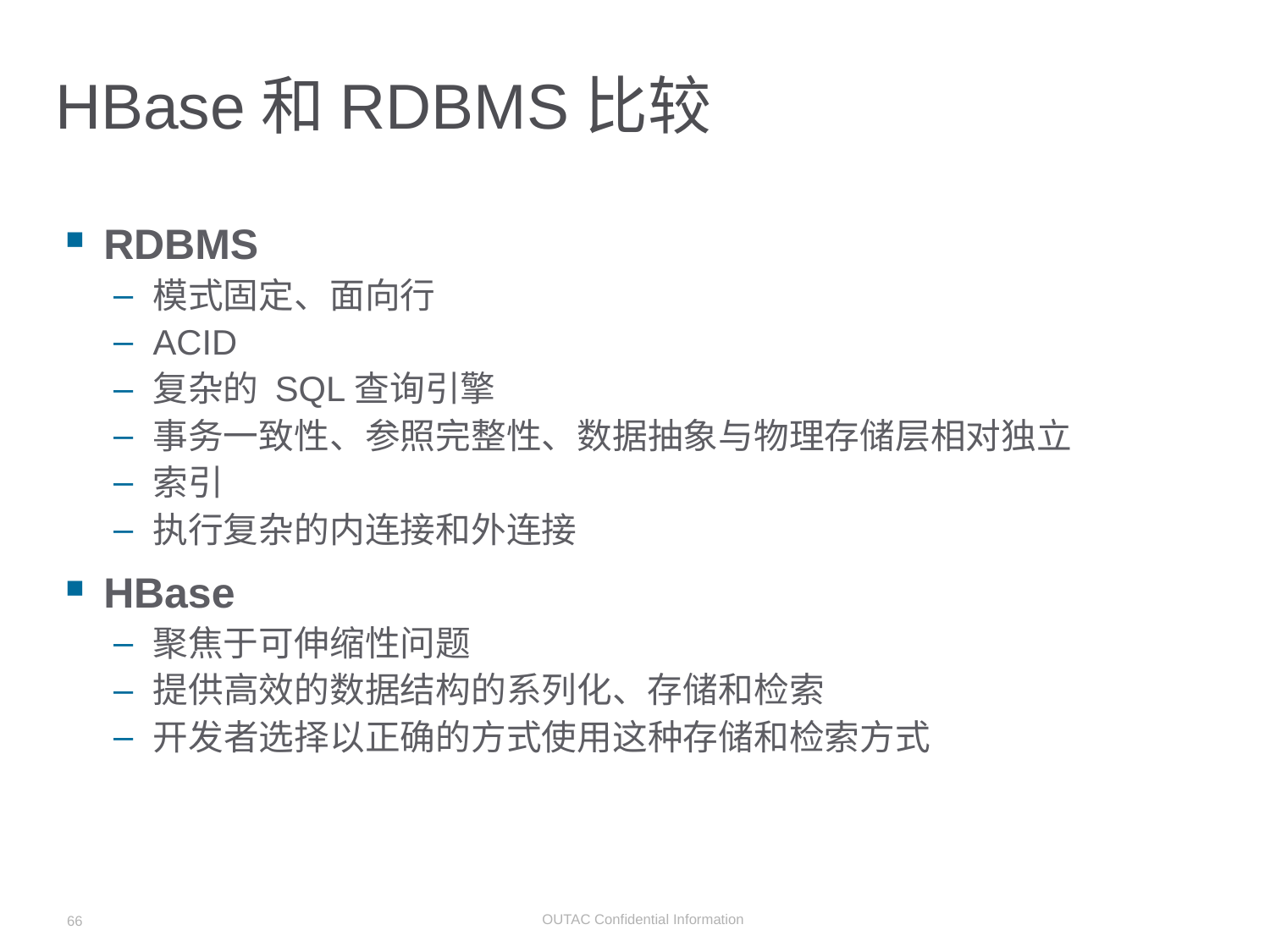

# HBase和RDBMS比较
RDBMS
模式固定、面向行
ACID
复杂的 SQL查询引擎
事务一致性、参照完整性、数据抽象与物理存储层相对独立
索引
执行复杂的内连接和外连接
HBase
聚焦于可伸缩性问题
提供高效的数据结构的系列化、存储和检索
开发者选择以正确的方式使用这种存储和检索方式
66